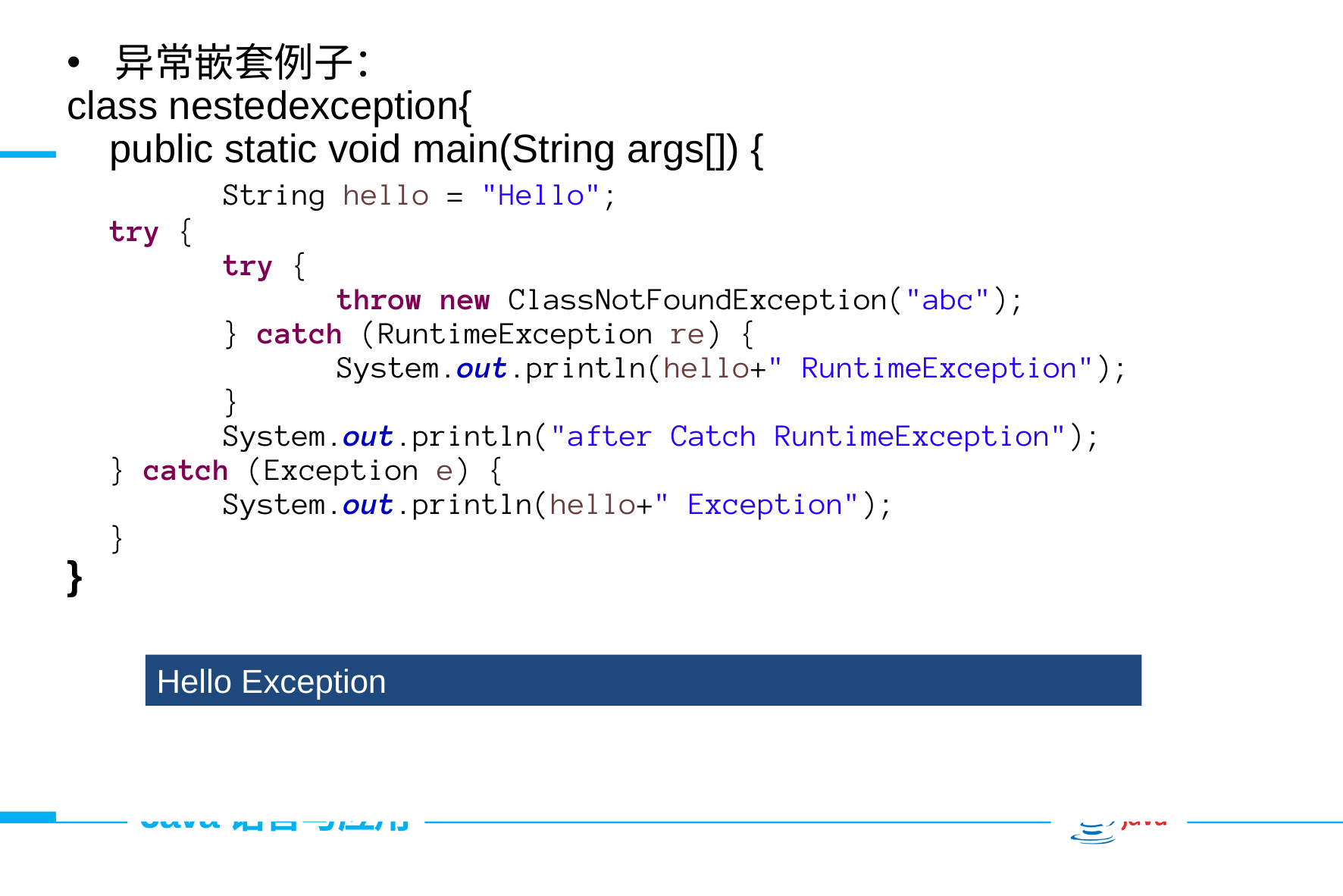

异常嵌套例子：
class nestedexception{
	public static void main(String args[]) {
		String hello = "Hello";	try {		try {			throw new ClassNotFoundException("abc");		} catch (RuntimeException re) {			System.out.println(hello+" RuntimeException");		}		System.out.println("after Catch RuntimeException");	} catch (Exception e) {		System.out.println(hello+" Exception");	}
}

# 嵌套的try-catch

Hello Exception
39